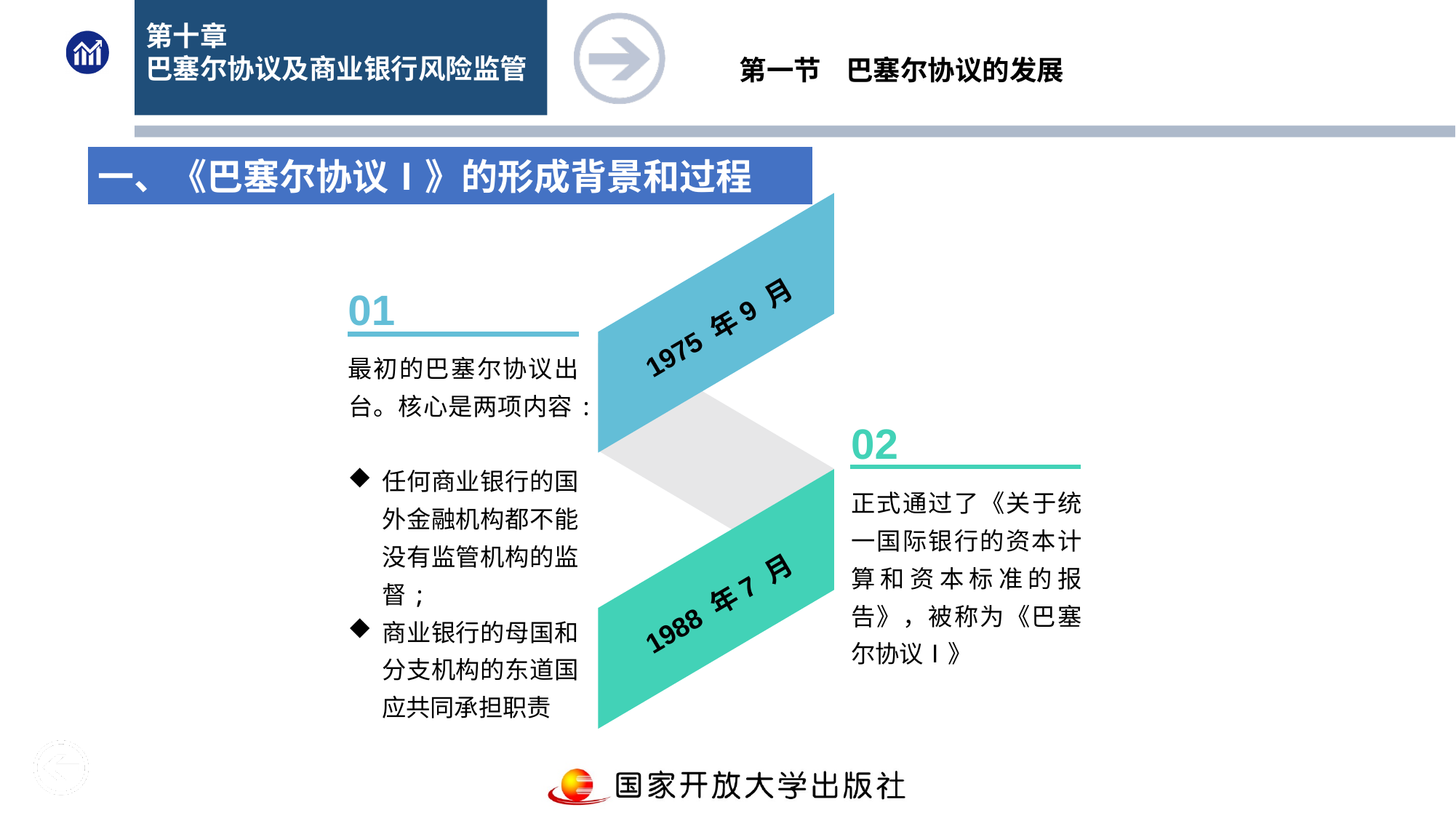

第十章
巴塞尔协议及商业银行风险监管
第一节    巴塞尔协议的发展
一、《巴塞尔协议Ⅰ》的形成背景和过程
1975 年9 月
01
最初的巴塞尔协议出台。核心是两项内容:
任何商业银行的国外金融机构都不能没有监管机构的监督;
商业银行的母国和分支机构的东道国应共同承担职责

02
正式通过了《关于统一国际银行的资本计算和资本标准的报告》，被称为《巴塞尔协议Ⅰ》
1988 年7 月